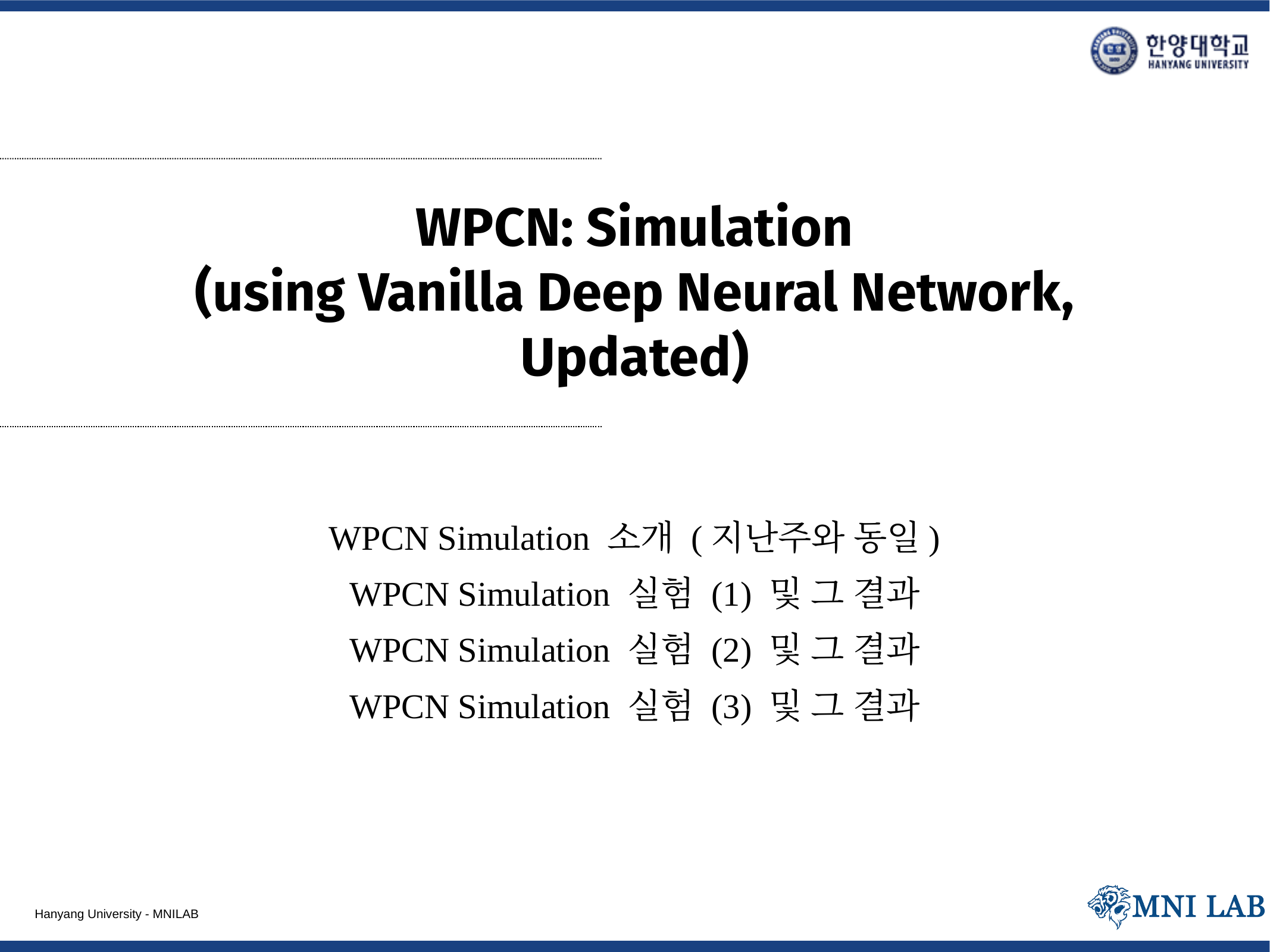

# WPCN: Simulation (using Vanilla Deep Neural Network, Updated)
WPCN Simulation 소개 (지난주와 동일)
WPCN Simulation 실험 (1) 및 그 결과
WPCN Simulation 실험 (2) 및 그 결과
WPCN Simulation 실험 (3) 및 그 결과